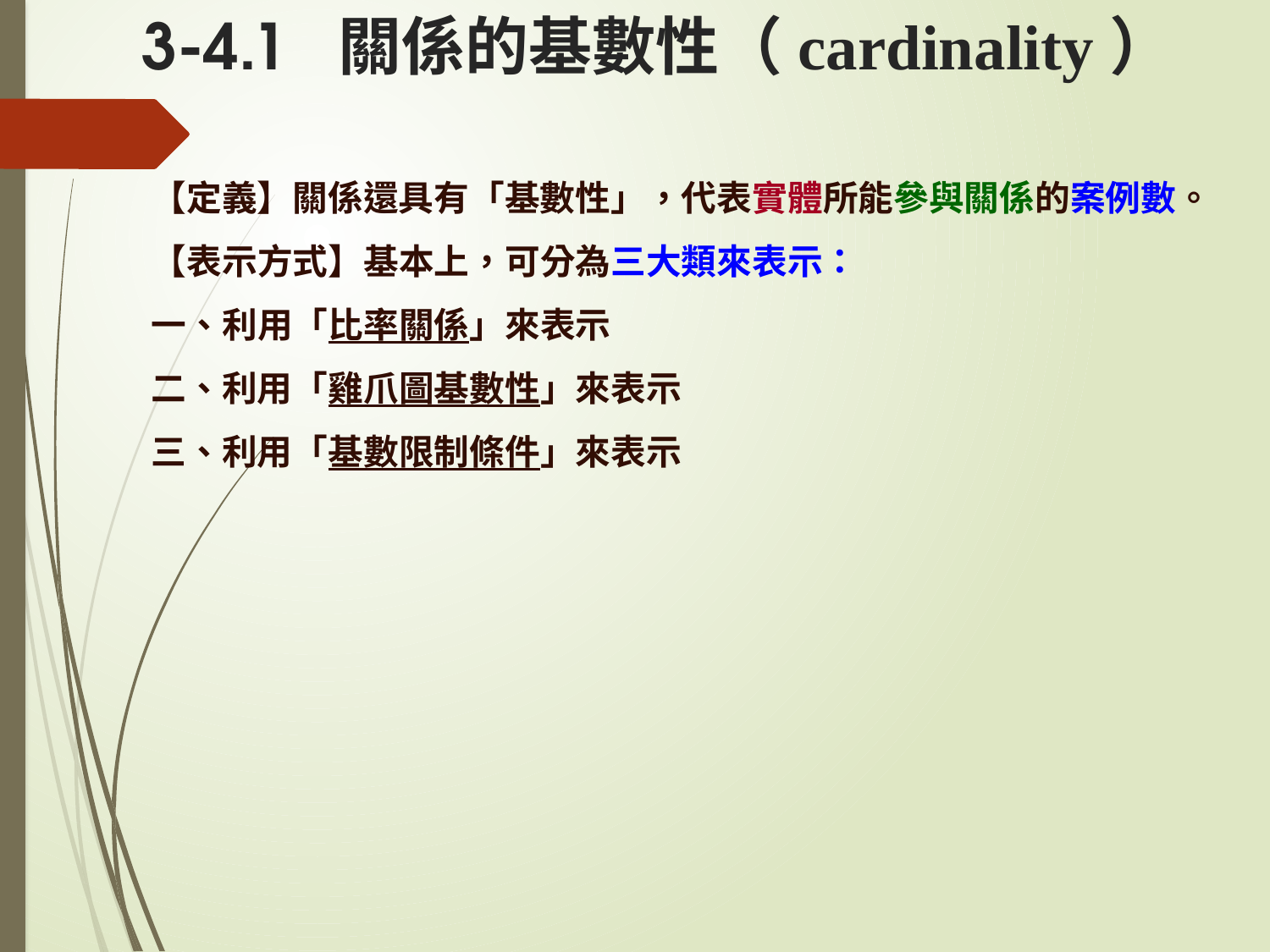

# 3-4.1  關係的基數性（cardinality）
【定義】關係還具有「基數性」，代表實體所能參與關係的案例數。
【表示方式】基本上，可分為三大類來表示：
一、利用「比率關係」來表示
二、利用「雞爪圖基數性」來表示
三、利用「基數限制條件」來表示